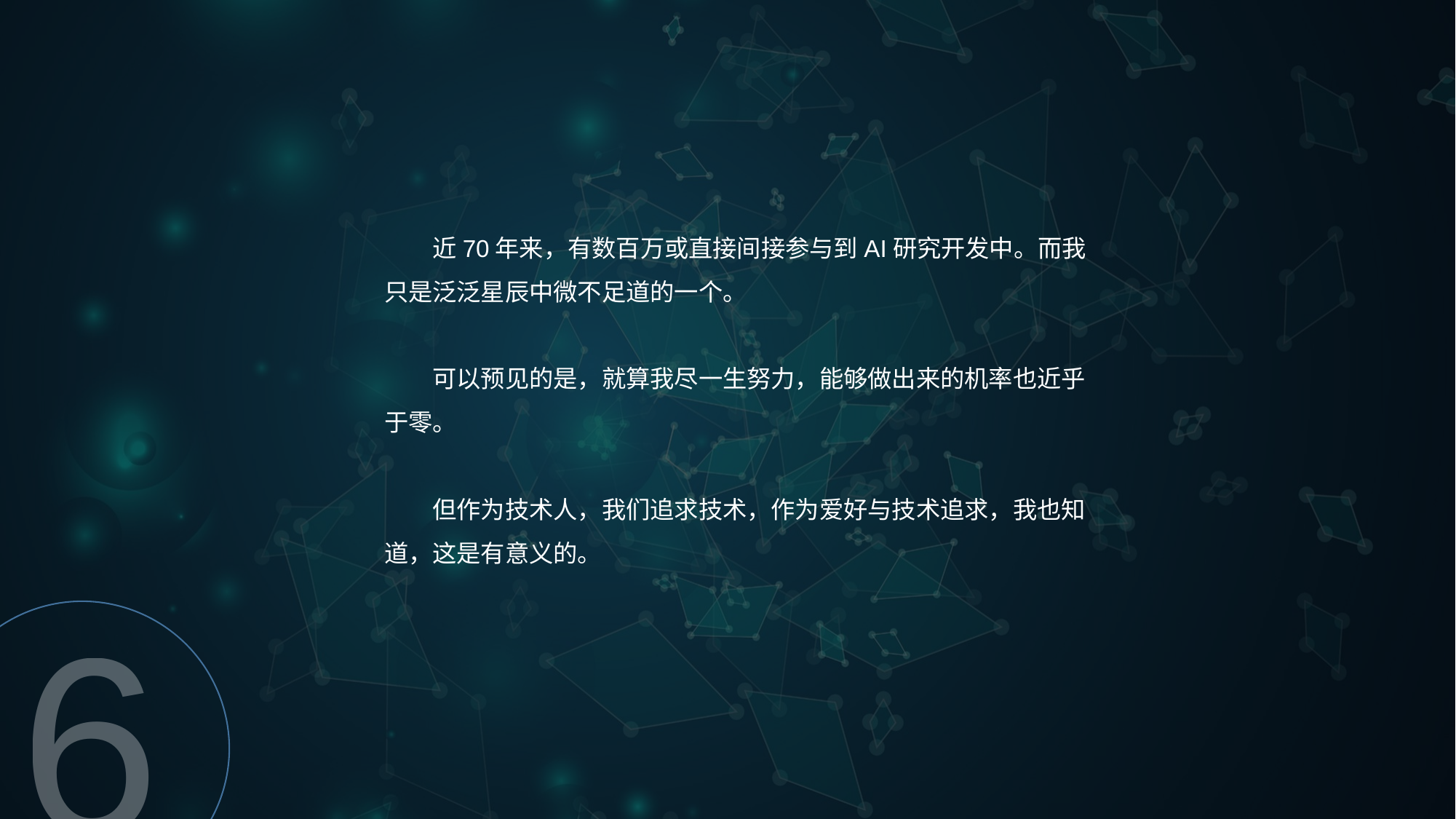

近70年来，有数百万或直接间接参与到AI研究开发中。而我只是泛泛星辰中微不足道的一个。

　　可以预见的是，就算我尽一生努力，能够做出来的机率也近乎于零。

　　但作为技术人，我们追求技术，作为爱好与技术追求，我也知道，这是有意义的。
6